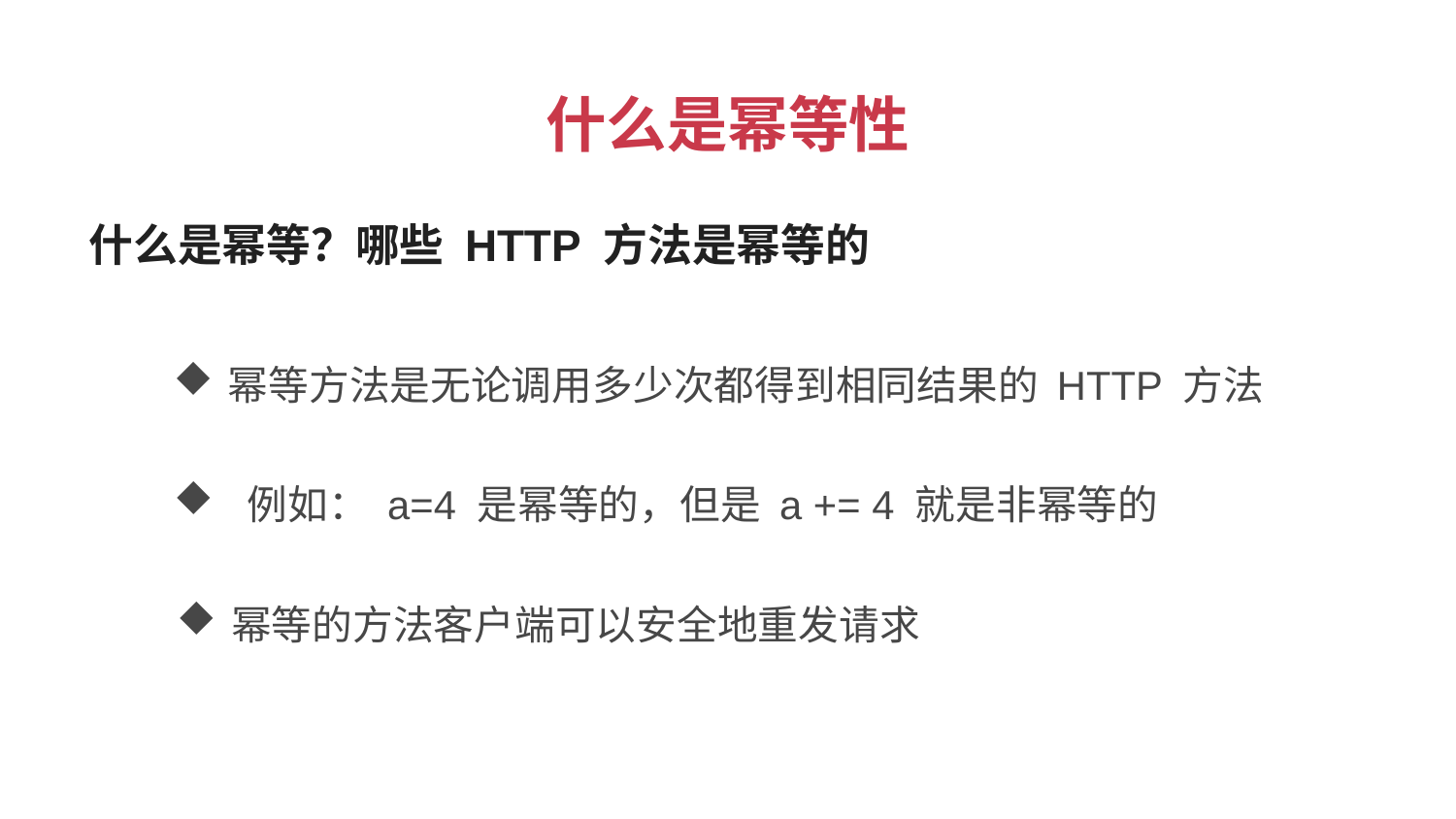

什么是幂等性
什么是幂等？哪些 HTTP 方法是幂等的
幂等方法是无论调用多少次都得到相同结果的 HTTP 方法
 例如： a=4 是幂等的，但是 a += 4 就是非幂等的
幂等的方法客户端可以安全地重发请求